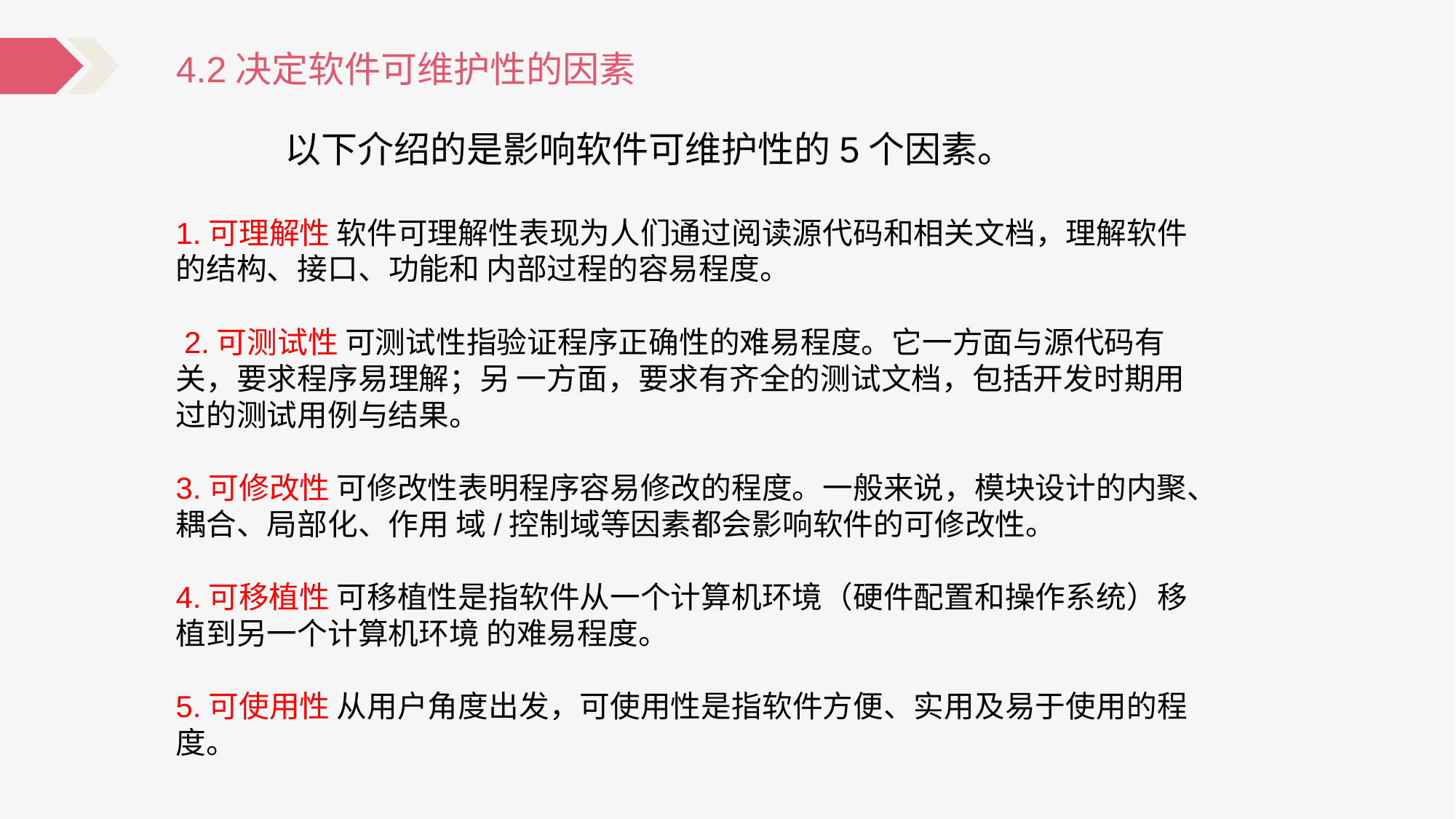

4.2决定软件可维护性的因素
	以下介绍的是影响软件可维护性的5个因素。

1.可理解性 软件可理解性表现为人们通过阅读源代码和相关文档，理解软件的结构、接口、功能和 内部过程的容易程度。

 2.可测试性 可测试性指验证程序正确性的难易程度。它一方面与源代码有关，要求程序易理解；另 一方面，要求有齐全的测试文档，包括开发时期用过的测试用例与结果。

3.可修改性 可修改性表明程序容易修改的程度。一般来说，模块设计的内聚、耦合、局部化、作用 域/控制域等因素都会影响软件的可修改性。

4.可移植性 可移植性是指软件从一个计算机环境（硬件配置和操作系统）移植到另一个计算机环境 的难易程度。

5.可使用性 从用户角度出发，可使用性是指软件方便、实用及易于使用的程度。